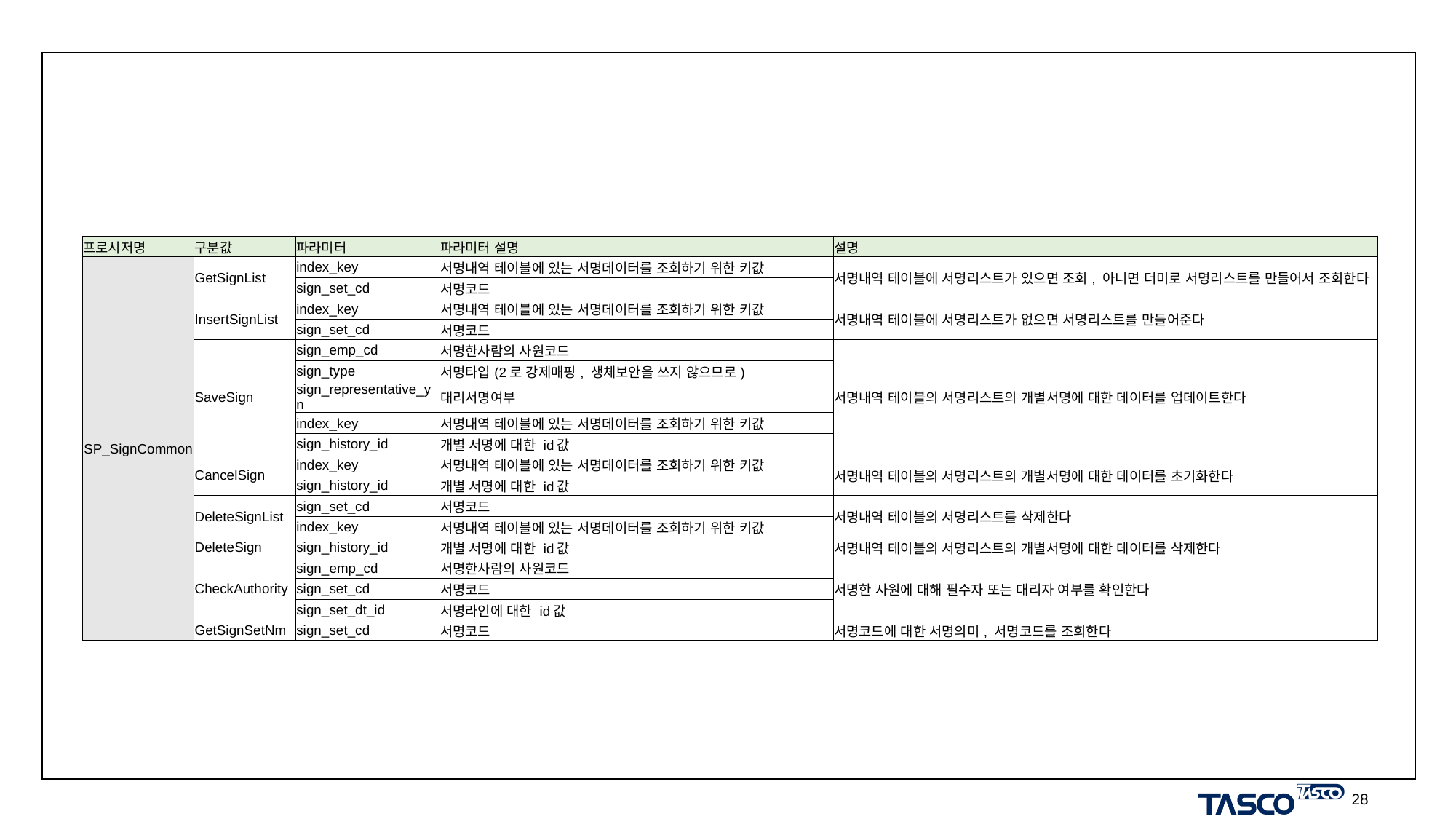

# 3.1. 프로시저
| 프로시저명 | 구분값 | 파라미터 | 파라미터 설명 | 설명 |
| --- | --- | --- | --- | --- |
| SP\_SignCommon | GetSignList | index\_key | 서명내역 테이블에 있는 서명데이터를 조회하기 위한 키값 | 서명내역 테이블에 서명리스트가 있으면 조회, 아니면 더미로 서명리스트를 만들어서 조회한다 |
|  |  | sign\_set\_cd | 서명코드 |  |
|  | InsertSignList | index\_key | 서명내역 테이블에 있는 서명데이터를 조회하기 위한 키값 | 서명내역 테이블에 서명리스트가 없으면 서명리스트를 만들어준다 |
|  |  | sign\_set\_cd | 서명코드 |  |
|  | SaveSign | sign\_emp\_cd | 서명한사람의 사원코드 | 서명내역 테이블의 서명리스트의 개별서명에 대한 데이터를 업데이트한다 |
|  |  | sign\_type | 서명타입(2로 강제매핑, 생체보안을 쓰지 않으므로) |  |
|  |  | sign\_representative\_yn | 대리서명여부 |  |
|  |  | index\_key | 서명내역 테이블에 있는 서명데이터를 조회하기 위한 키값 |  |
|  |  | sign\_history\_id | 개별 서명에 대한 id값 |  |
|  | CancelSign | index\_key | 서명내역 테이블에 있는 서명데이터를 조회하기 위한 키값 | 서명내역 테이블의 서명리스트의 개별서명에 대한 데이터를 초기화한다 |
|  |  | sign\_history\_id | 개별 서명에 대한 id값 |  |
|  | DeleteSignList | sign\_set\_cd | 서명코드 | 서명내역 테이블의 서명리스트를 삭제한다 |
|  |  | index\_key | 서명내역 테이블에 있는 서명데이터를 조회하기 위한 키값 |  |
|  | DeleteSign | sign\_history\_id | 개별 서명에 대한 id값 | 서명내역 테이블의 서명리스트의 개별서명에 대한 데이터를 삭제한다 |
|  | CheckAuthority | sign\_emp\_cd | 서명한사람의 사원코드 | 서명한 사원에 대해 필수자 또는 대리자 여부를 확인한다 |
|  |  | sign\_set\_cd | 서명코드 |  |
|  |  | sign\_set\_dt\_id | 서명라인에 대한 id값 |  |
|  | GetSignSetNm | sign\_set\_cd | 서명코드 | 서명코드에 대한 서명의미, 서명코드를 조회한다 |